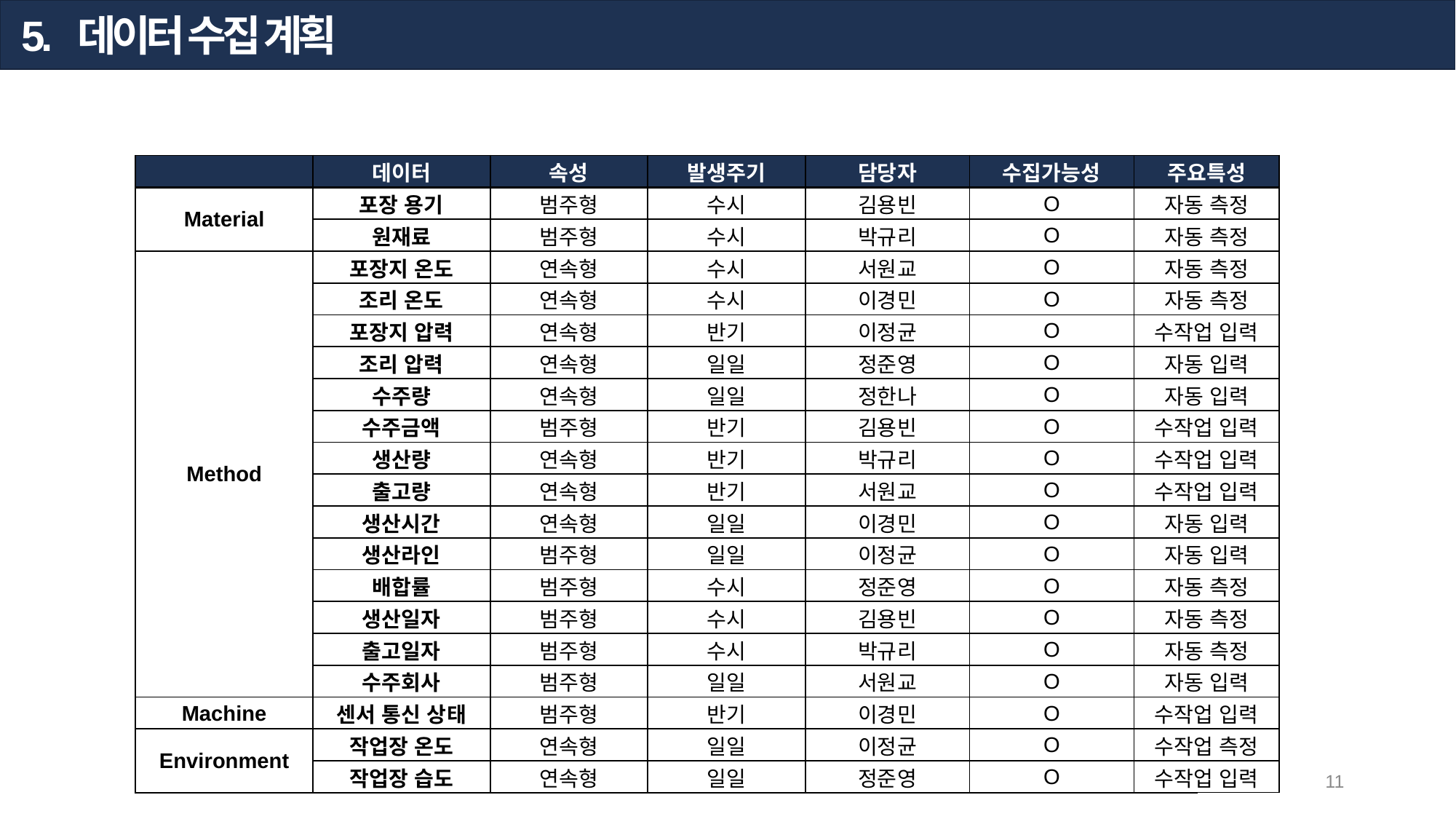

5.  데이터 수집 계획
|  | 데이터 | 속성 | 발생주기 | 담당자 | 수집가능성 | 주요특성 |
| --- | --- | --- | --- | --- | --- | --- |
| Material | 포장 용기 | 범주형 | 수시 | 김용빈 | O | 자동 측정 |
|  | 원재료 | 범주형 | 수시 | 박규리 | O | 자동 측정 |
| Method | 포장지 온도 | 연속형 | 수시 | 서원교 | O | 자동 측정 |
|  | 조리 온도 | 연속형 | 수시 | 이경민 | O | 자동 측정 |
|  | 포장지 압력 | 연속형 | 반기 | 이정균 | O | 수작업 입력 |
|  | 조리 압력 | 연속형 | 일일 | 정준영 | O | 자동 입력 |
|  | 수주량 | 연속형 | 일일 | 정한나 | O | 자동 입력 |
|  | 수주금액 | 범주형 | 반기 | 김용빈 | O | 수작업 입력 |
|  | 생산량 | 연속형 | 반기 | 박규리 | O | 수작업 입력 |
|  | 출고량 | 연속형 | 반기 | 서원교 | O | 수작업 입력 |
|  | 생산시간 | 연속형 | 일일 | 이경민 | O | 자동 입력 |
|  | 생산라인 | 범주형 | 일일 | 이정균 | O | 자동 입력 |
|  | 배합률 | 범주형 | 수시 | 정준영 | O | 자동 측정 |
|  | 생산일자 | 범주형 | 수시 | 김용빈 | O | 자동 측정 |
|  | 출고일자 | 범주형 | 수시 | 박규리 | O | 자동 측정 |
|  | 수주회사 | 범주형 | 일일 | 서원교 | O | 자동 입력 |
| Machine | 센서 통신 상태 | 범주형 | 반기 | 이경민 | O | 수작업 입력 |
| Environment | 작업장 온도 | 연속형 | 일일 | 이정균 | O | 수작업 측정 |
|  | 작업장 습도 | 연속형 | 일일 | 정준영 | O | 수작업 입력 |
11